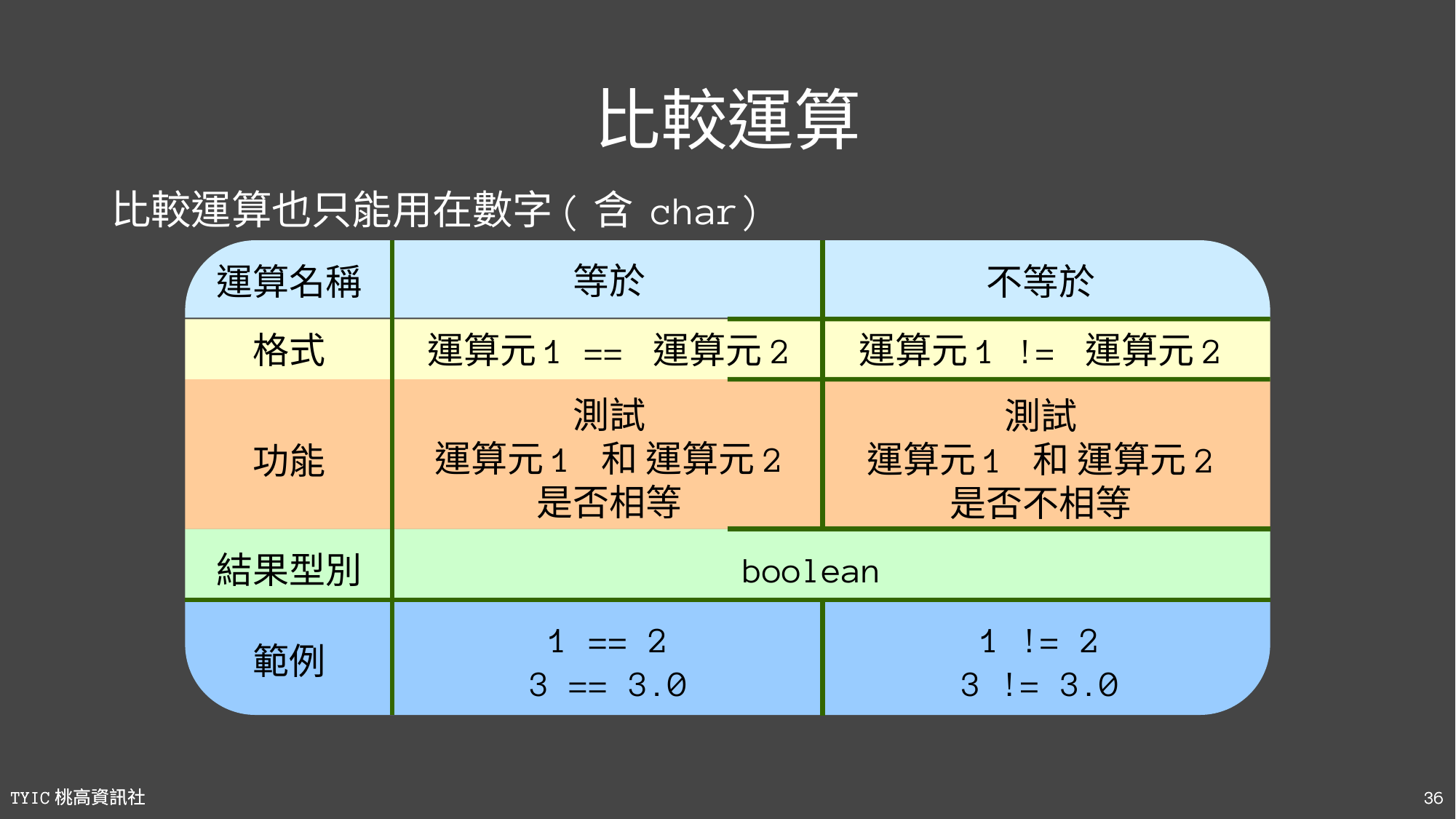

# 比較運算
比較運算也只能用在數字(含 char)

等於
運算名稱
不等於

運算元1 == 運算元2
運算元1 != 運算元2
格式

測試
運算元1 和 運算元2
是否相等
測試
運算元1 和 運算元2
是否不相等
功能

boolean
結果型別

1 == 2
3 == 3.0
1 != 2
3 != 3.0
範例